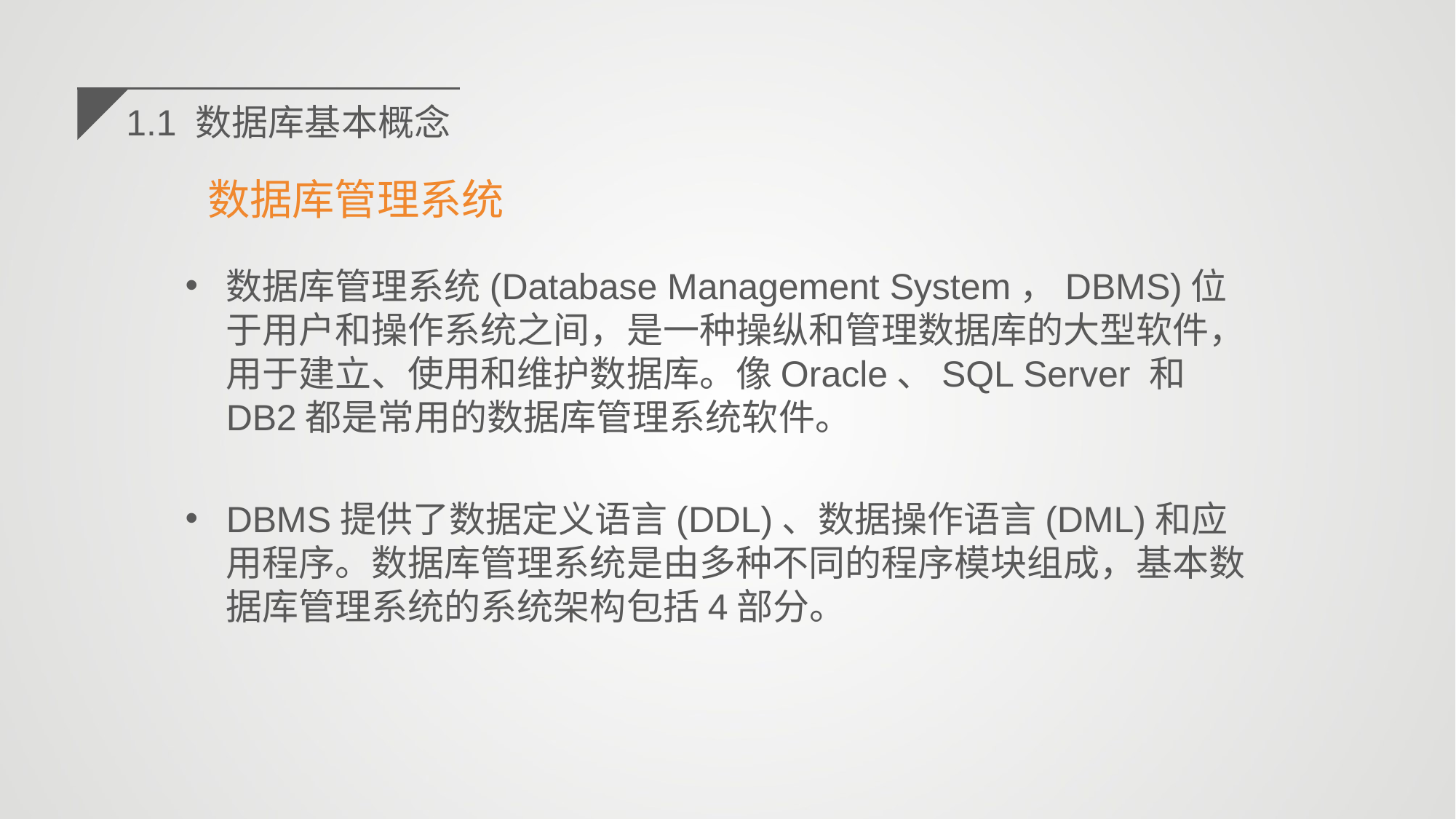

1.1 数据库基本概念

数据库管理系统
数据库管理系统(Database Management System，DBMS)位于用户和操作系统之间，是一种操纵和管理数据库的大型软件，用于建立、使用和维护数据库。像Oracle、SQL Server 和DB2都是常用的数据库管理系统软件。

DBMS提供了数据定义语言(DDL)、数据操作语言(DML)和应用程序。数据库管理系统是由多种不同的程序模块组成，基本数据库管理系统的系统架构包括4部分。